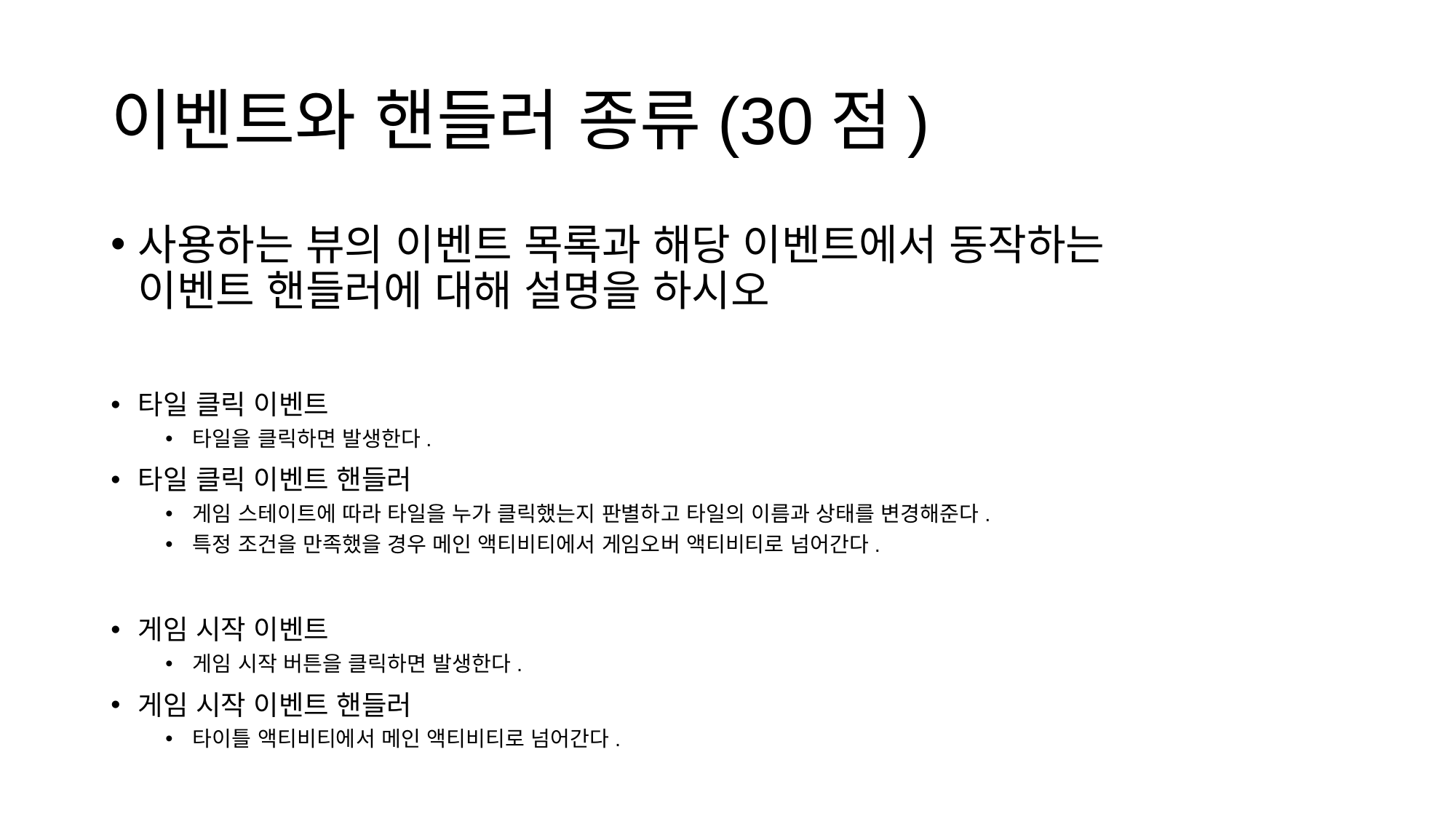

# 이벤트와 핸들러 종류(30점)
사용하는 뷰의 이벤트 목록과 해당 이벤트에서 동작하는
이벤트 핸들러에 대해 설명을 하시오

타일 클릭 이벤트
타일을 클릭하면 발생한다.
타일 클릭 이벤트 핸들러
게임 스테이트에 따라 타일을 누가 클릭했는지 판별하고 타일의 이름과 상태를 변경해준다.
특정 조건을 만족했을 경우 메인 액티비티에서 게임오버 액티비티로 넘어간다.

게임 시작 이벤트
게임 시작 버튼을 클릭하면 발생한다.
게임 시작 이벤트 핸들러
타이틀 액티비티에서 메인 액티비티로 넘어간다.